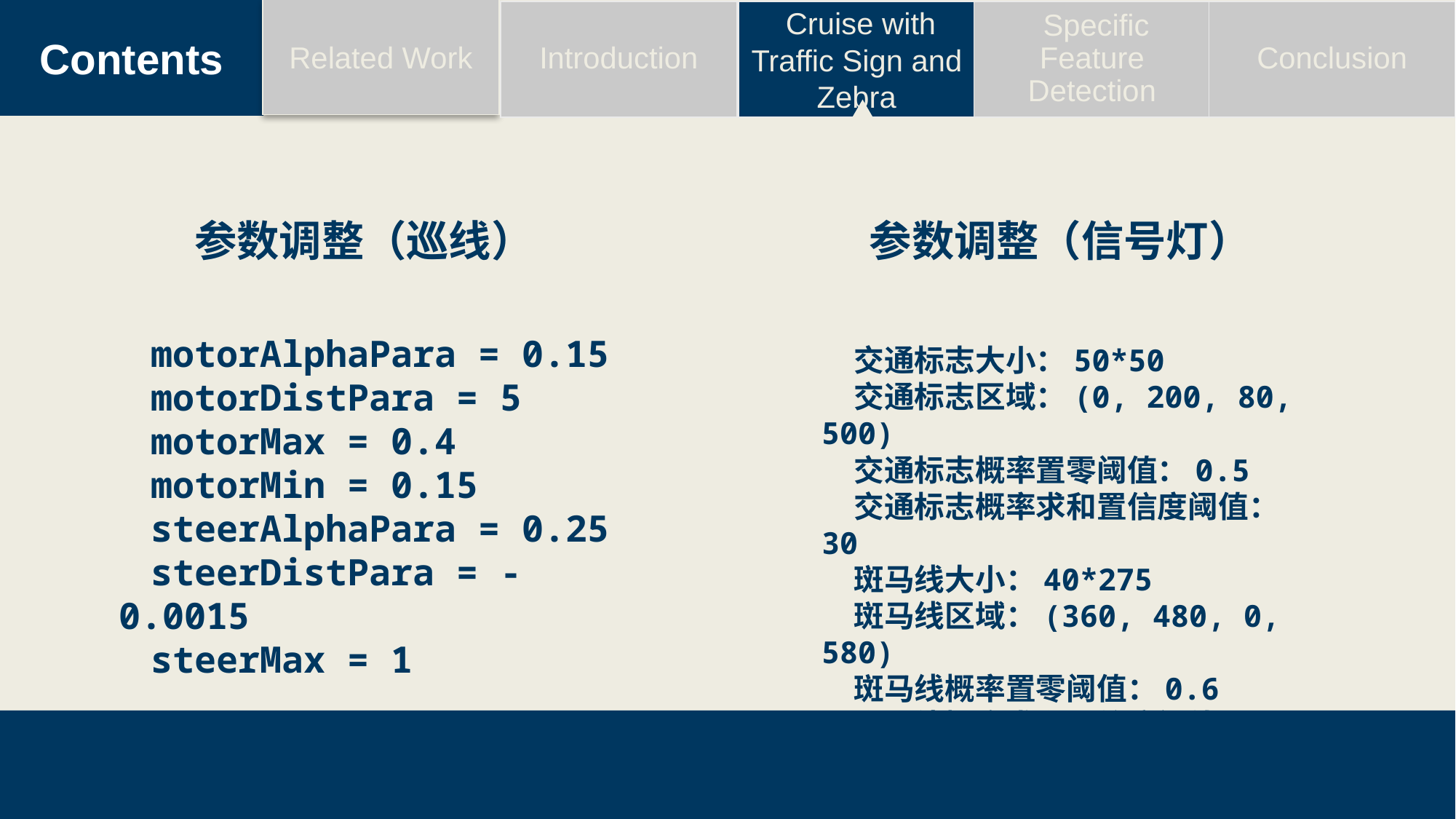

Related Work
Introduction
 Cruise with Traffic Sign and Zebra
 Specific Feature Detection
Conclusion
Contents

参数调整（巡线）

motorAlphaPara = 0.15
motorDistPara = 5
motorMax = 0.4
motorMin = 0.15
steerAlphaPara = 0.25
steerDistPara = -0.0015
steerMax = 1
参数调整（信号灯）

交通标志大小：50*50
交通标志区域：(0, 200, 80, 500)
交通标志概率置零阈值：0.5
交通标志概率求和置信度阈值：30
斑马线大小：40*275
斑马线区域：(360, 480, 0, 580)
斑马线概率置零阈值：0.6
斑马线概率求和置信度阈值：10

14